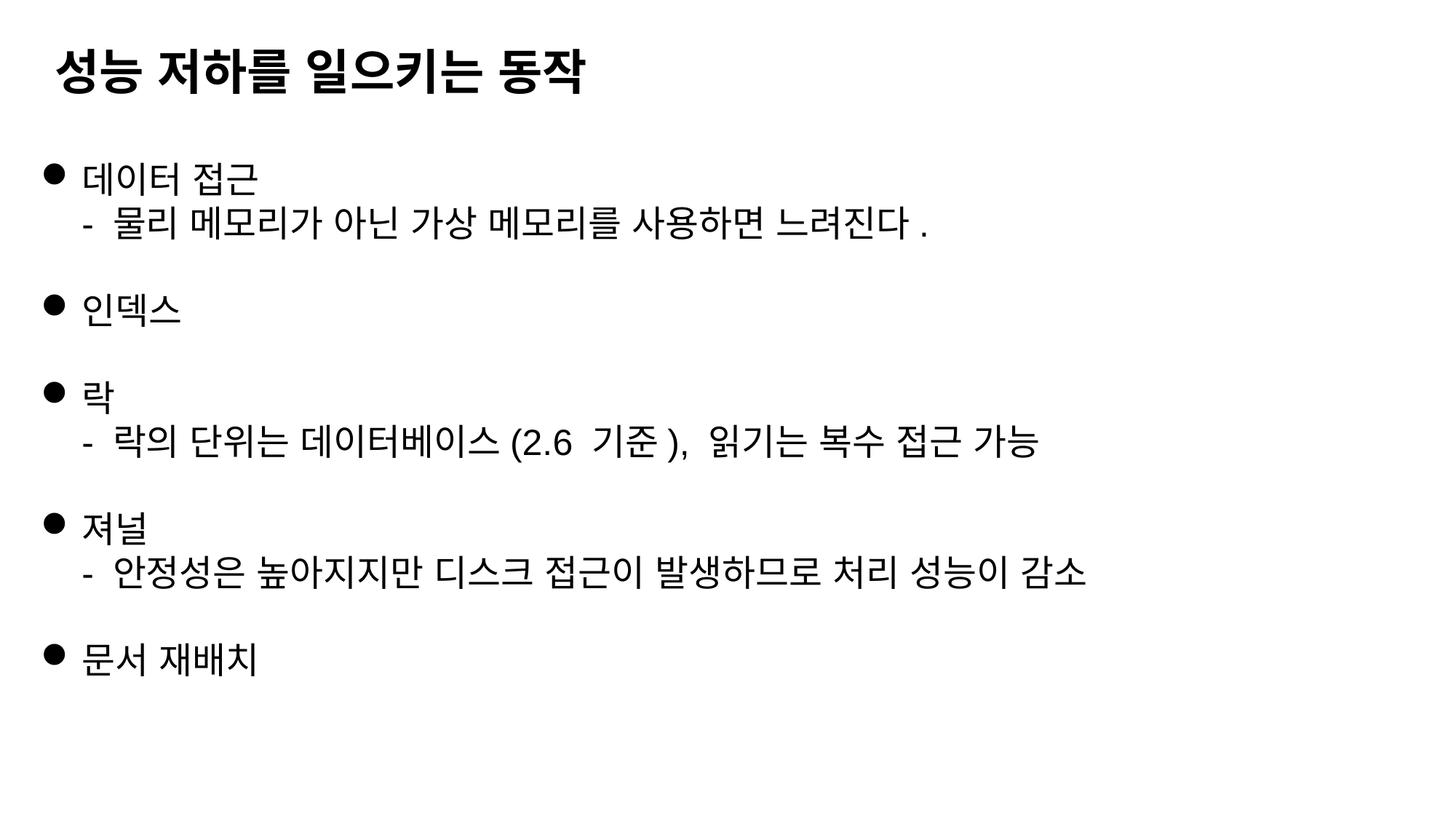

성능 저하를 일으키는 동작
데이터 접근
- 물리 메모리가 아닌 가상 메모리를 사용하면 느려진다.
인덱스
락
- 락의 단위는 데이터베이스(2.6 기준), 읽기는 복수 접근 가능
져널
- 안정성은 높아지지만 디스크 접근이 발생하므로 처리 성능이 감소
문서 재배치